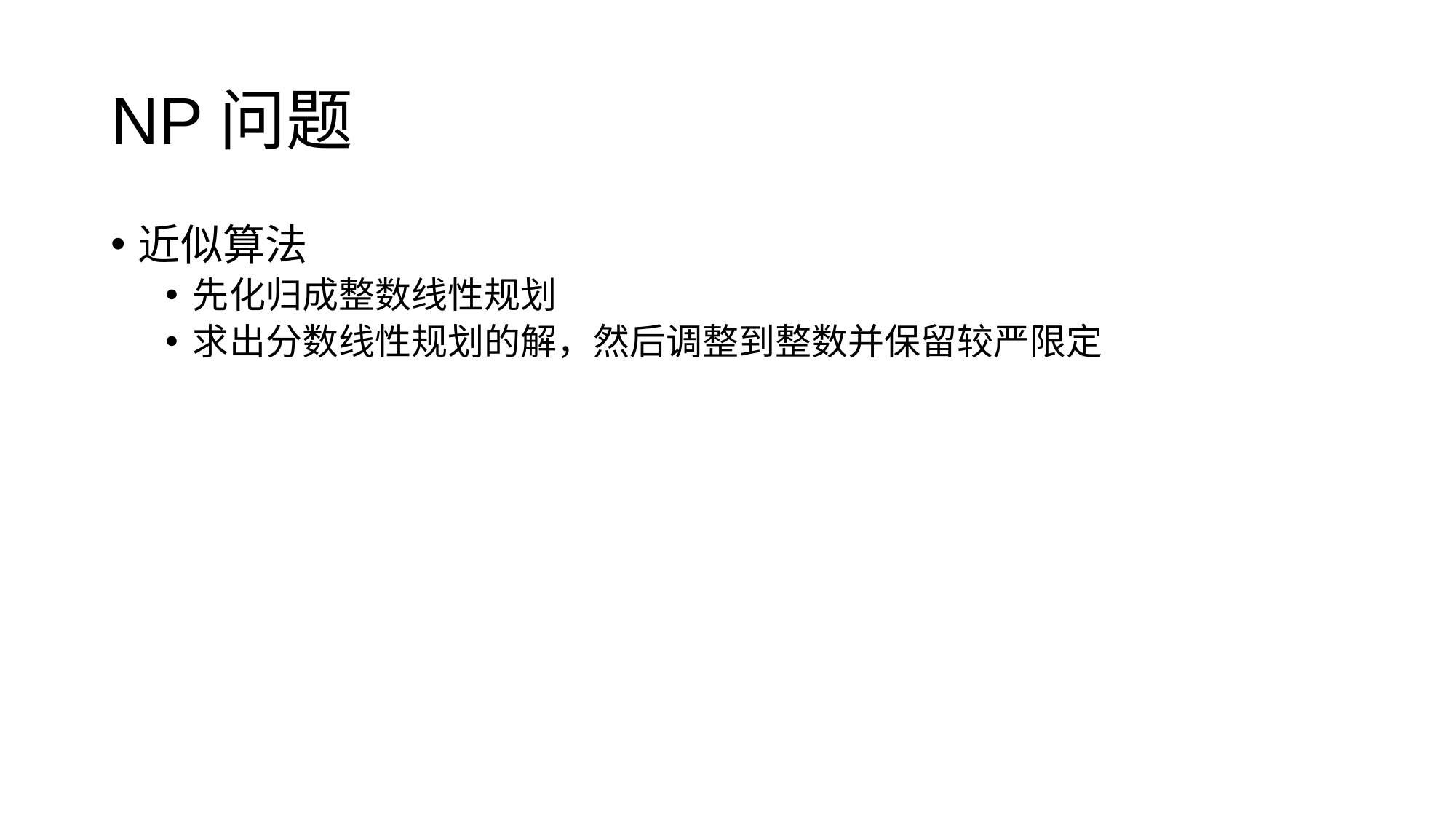

# NP问题
近似算法
先化归成整数线性规划
求出分数线性规划的解，然后调整到整数并保留较严限定